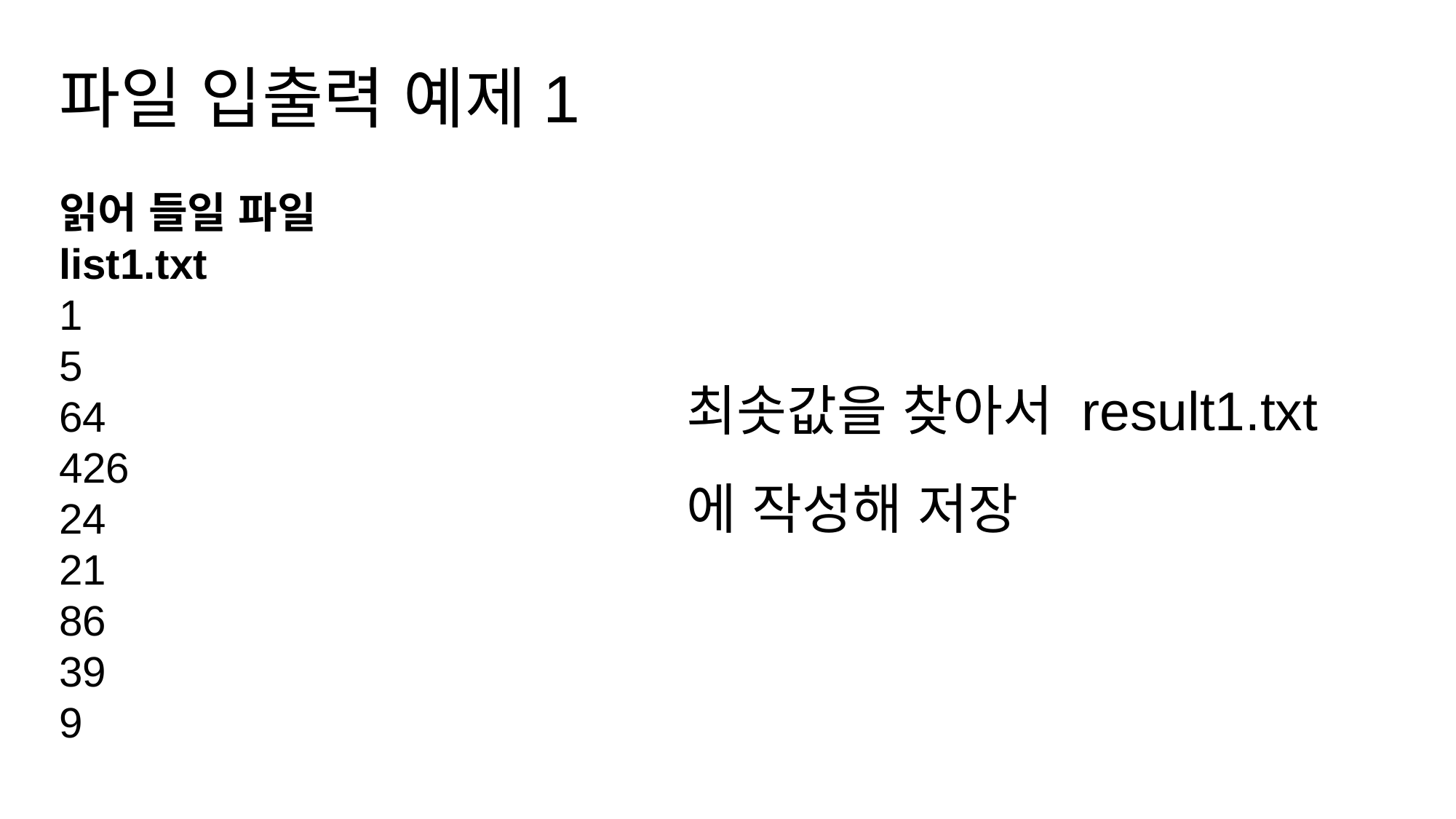

# 파일 입출력 예제1
읽어 들일 파일
list1.txt
1
5
64
426
24
21
86
39
9
최솟값을 찾아서 result1.txt에 작성해 저장